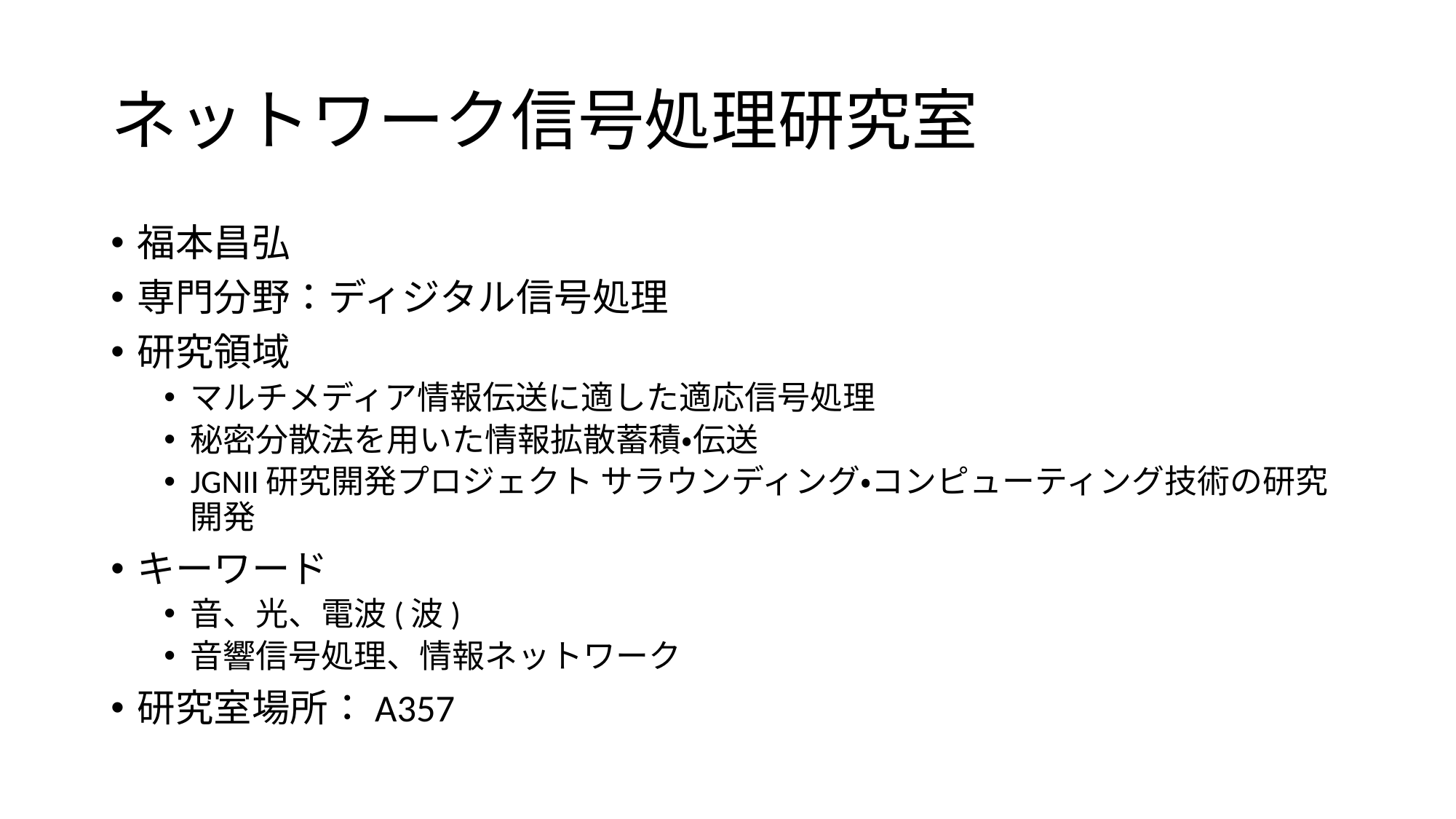

# ネットワーク信号処理研究室
福本昌弘
専門分野：ディジタル信号処理
研究領域
マルチメディア情報伝送に適した適応信号処理
秘密分散法を用いた情報拡散蓄積・伝送
JGNII研究開発プロジェクト サラウンディング・コンピューティング技術の研究開発
キーワード
音、光、電波(波)
音響信号処理、情報ネットワーク
研究室場所：A357